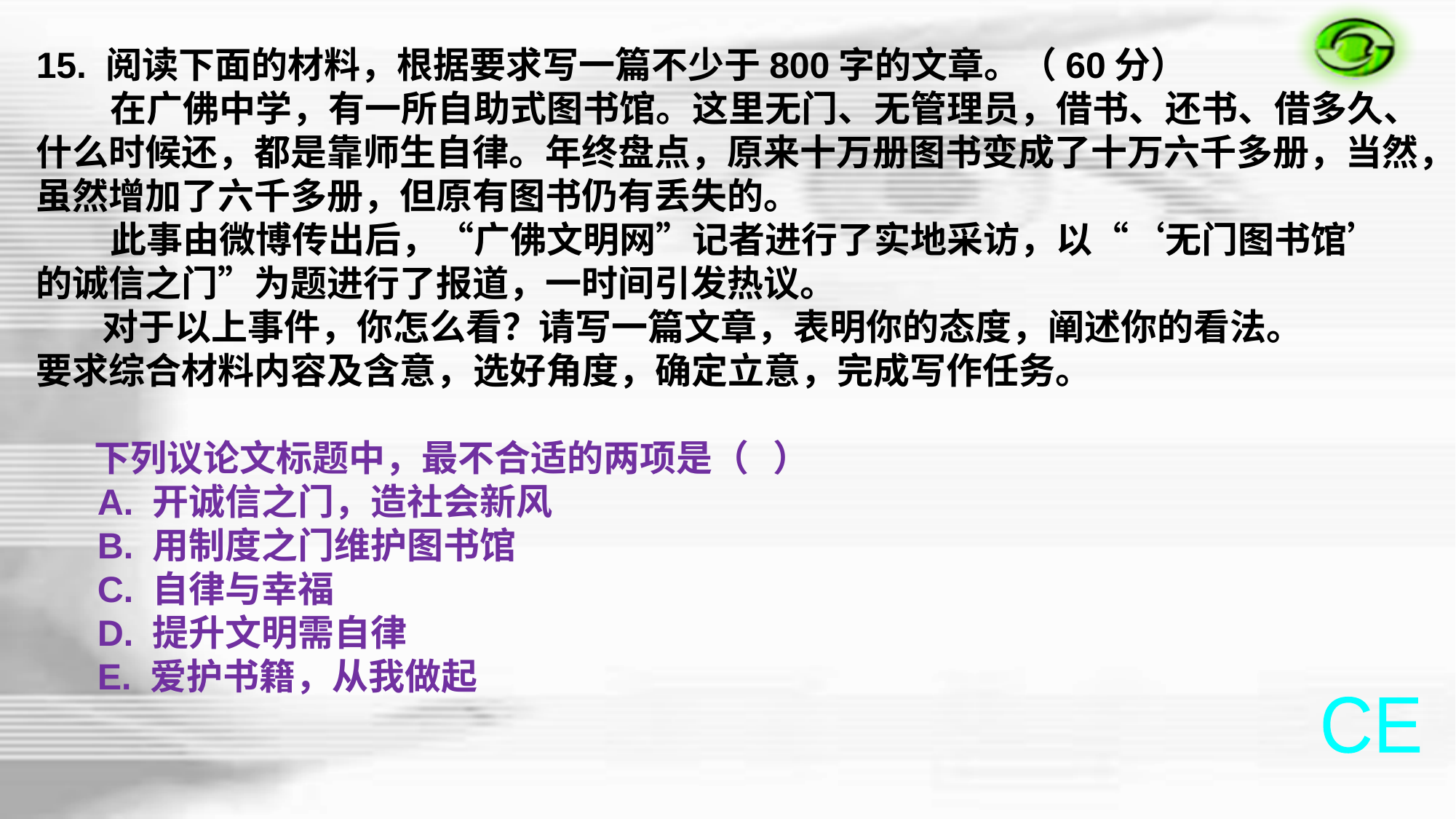

15. 阅读下面的材料，根据要求写一篇不少于800字的文章。（60分）
        在广佛中学，有一所自助式图书馆。这里无门、无管理员，借书、还书、借多久、什么时候还，都是靠师生自律。年终盘点，原来十万册图书变成了十万六千多册，当然，虽然增加了六千多册，但原有图书仍有丢失的。
        此事由微博传出后，“广佛文明网”记者进行了实地采访，以“‘无门图书馆’的诚信之门”为题进行了报道，一时间引发热议。
       对于以上事件，你怎么看？请写一篇文章，表明你的态度，阐述你的看法。
要求综合材料内容及含意，选好角度，确定立意，完成写作任务。

      下列议论文标题中，最不合适的两项是（   ）
      A. 开诚信之门，造社会新风
      B. 用制度之门维护图书馆
      C. 自律与幸福
      D. 提升文明需自律
      E. 爱护书籍，从我做起
CE